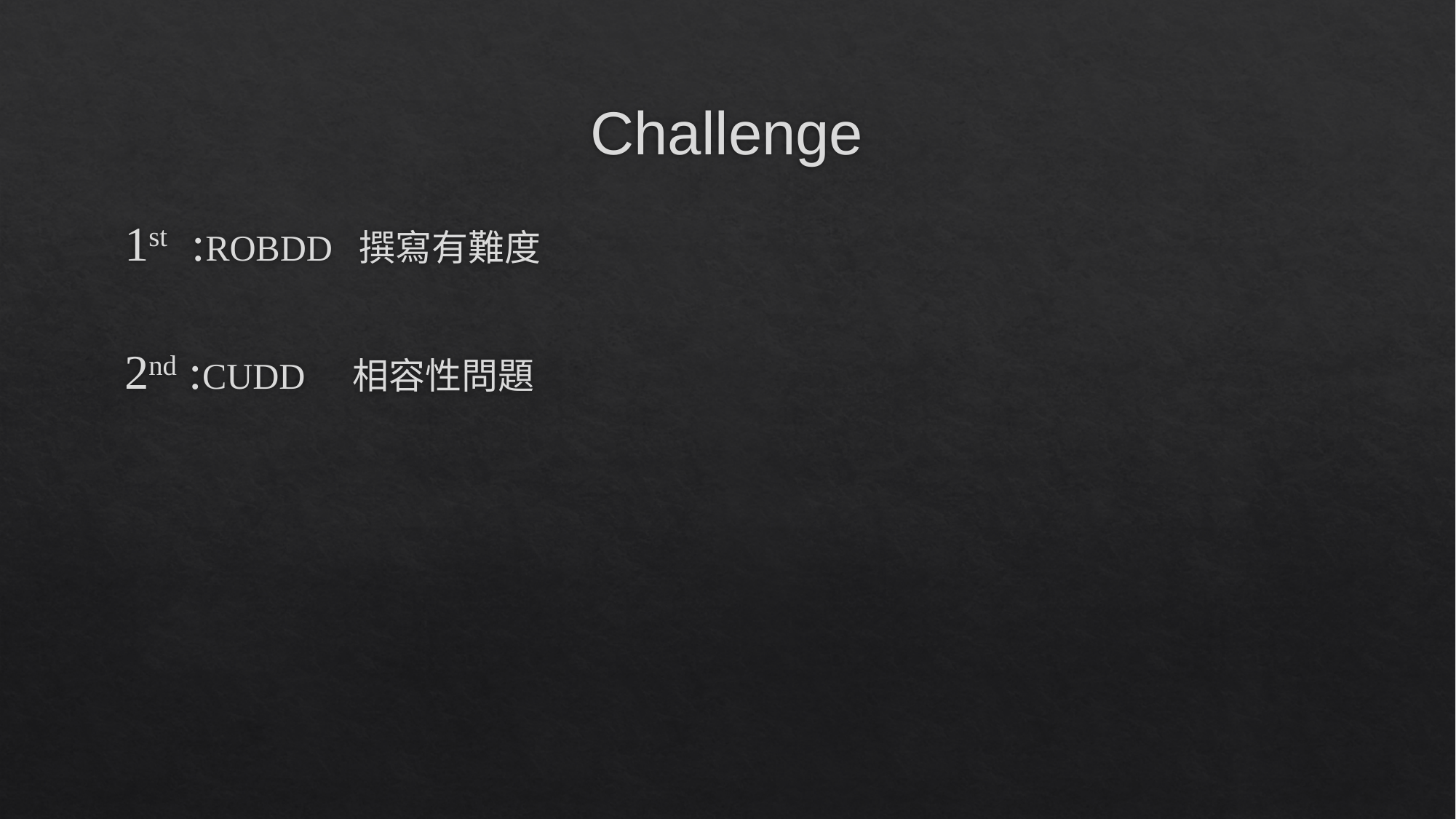

# Challenge
1st  :ROBDD  撰寫有難度

2nd :CUDD    相容性問題